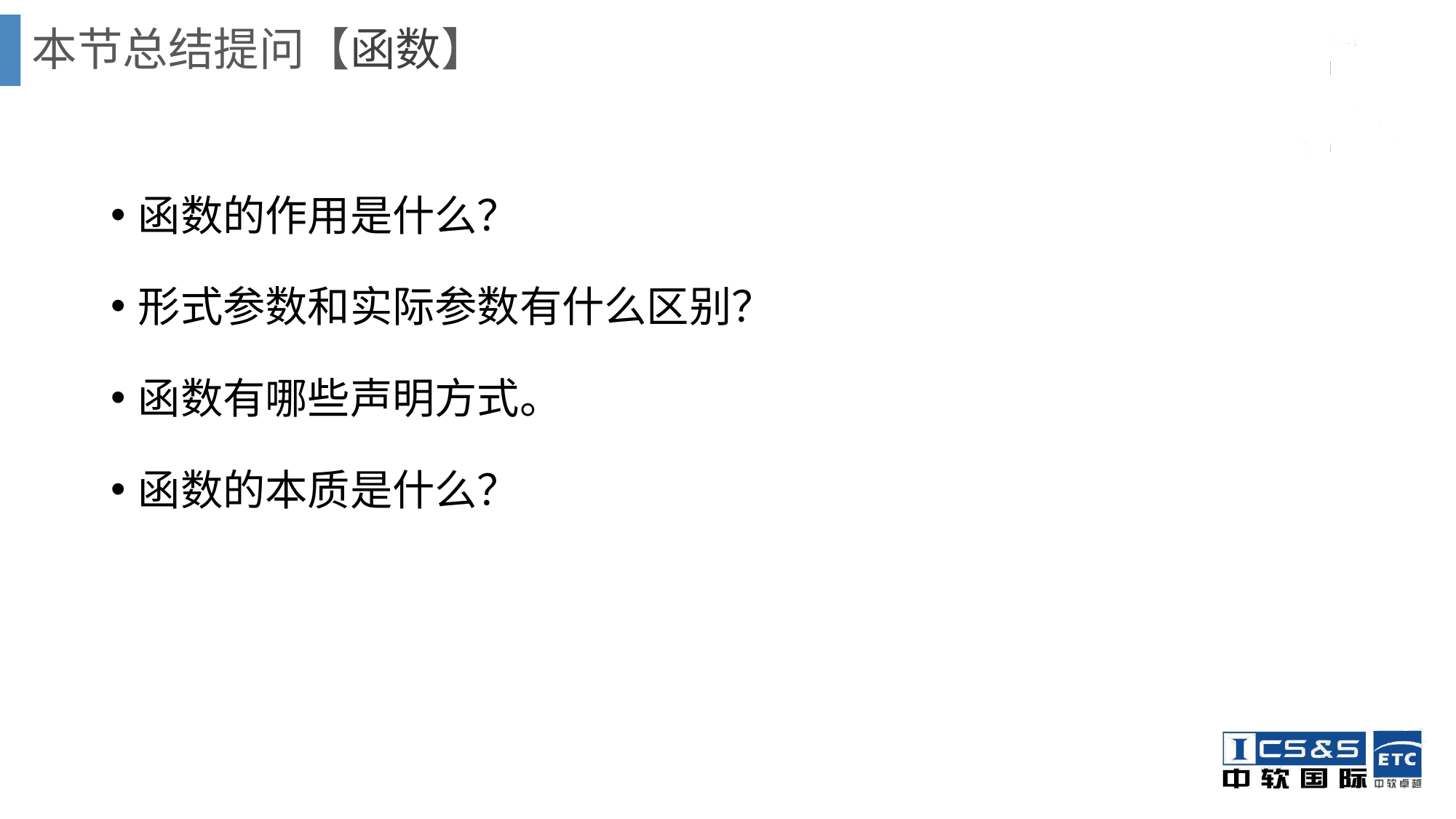

# 本节总结提问【函数】
函数的作用是什么？
形式参数和实际参数有什么区别？
函数有哪些声明方式。
函数的本质是什么？